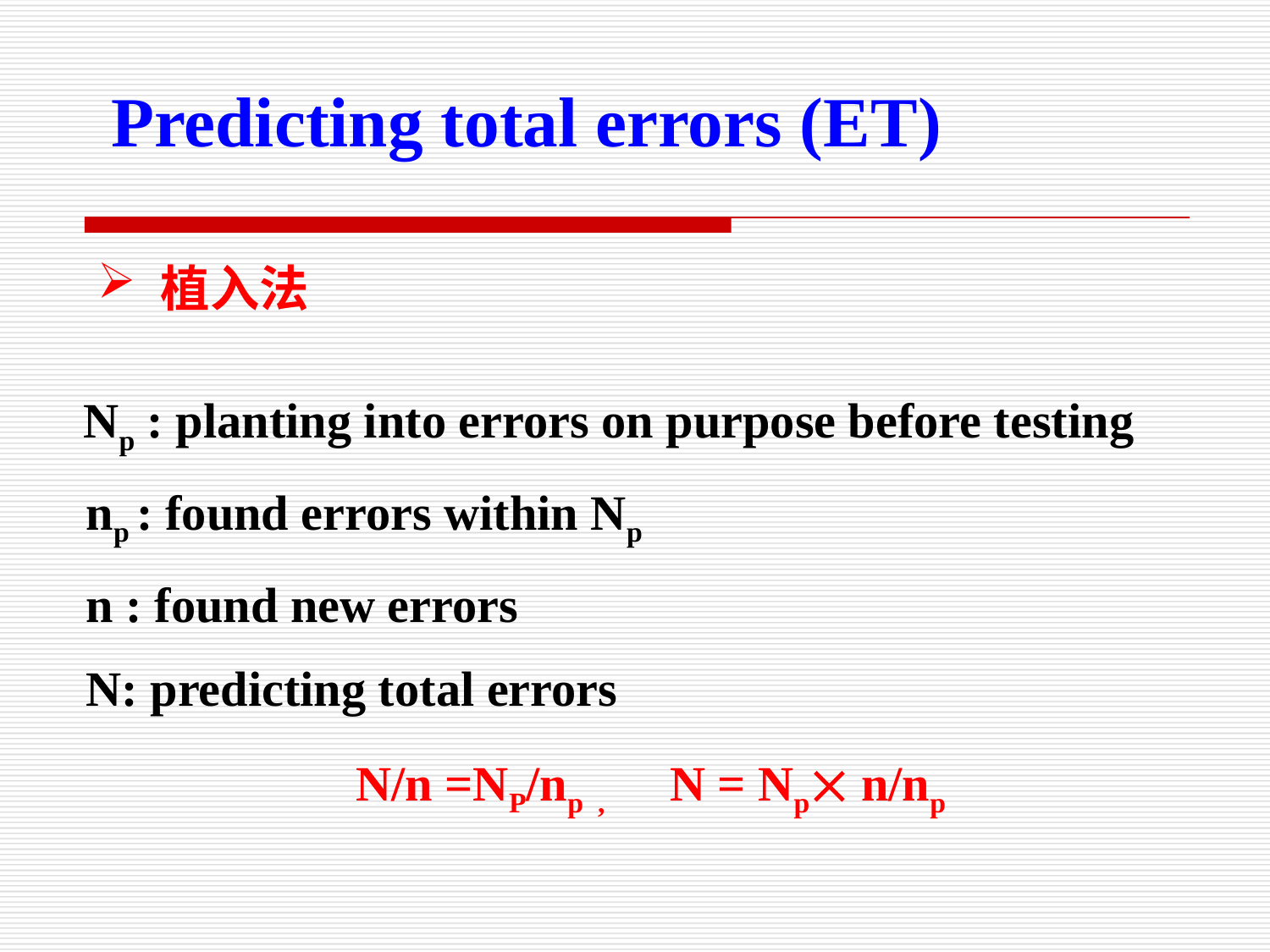

Predicting total errors (ET)
植入法
      Np : planting into errors on purpose before testing
      np : found errors within Np
      n : found new errors
      N: predicting total errors
                            N/n =NP/np  ,         N = Np× n/np